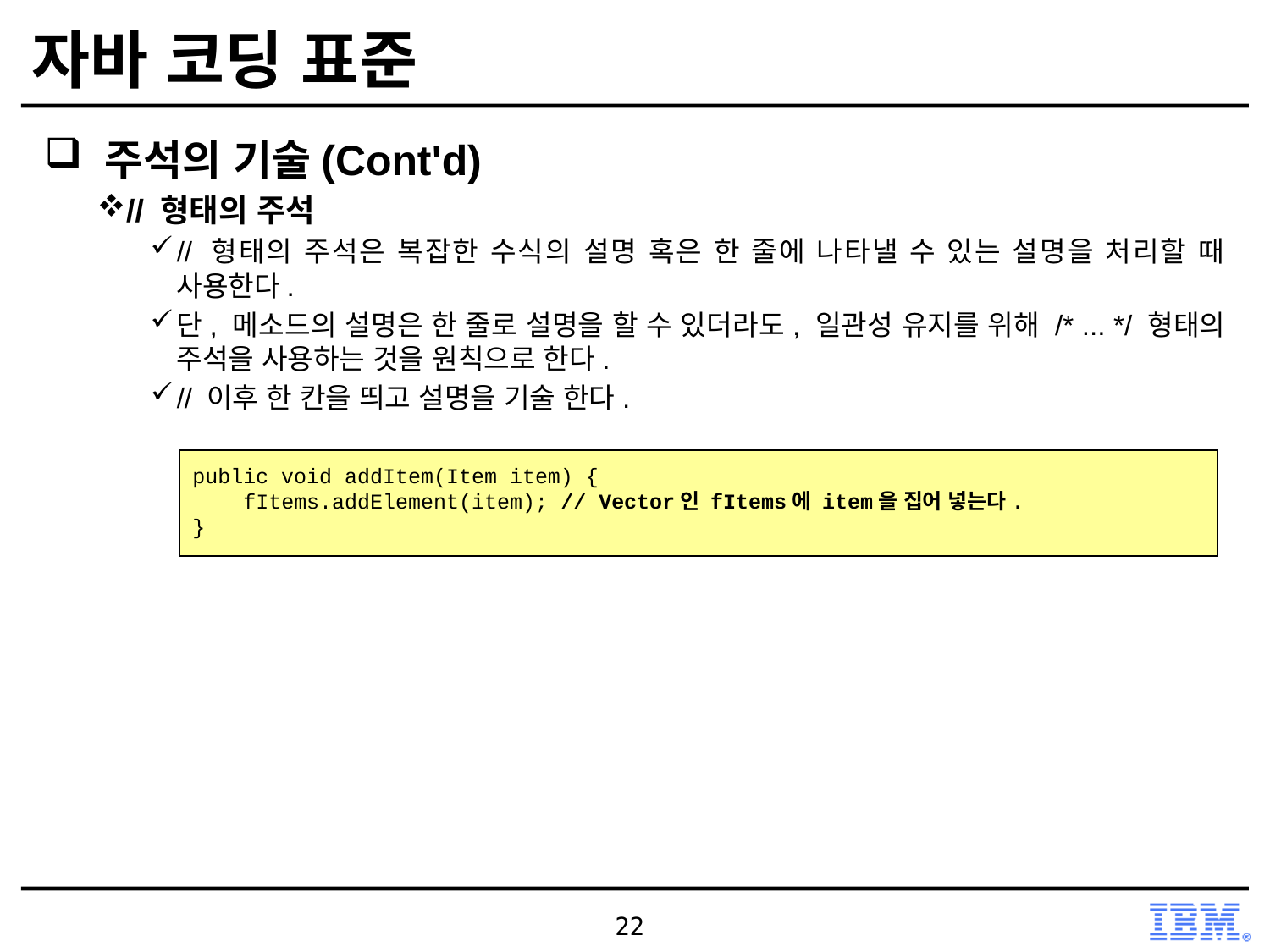

# 자바 코딩 표준
 주석의 기술(Cont'd)
// 형태의 주석
// 형태의 주석은 복잡한 수식의 설명 혹은 한 줄에 나타낼 수 있는 설명을 처리할 때 사용한다.
단, 메소드의 설명은 한 줄로 설명을 할 수 있더라도, 일관성 유지를 위해 /* ... */ 형태의 주석을 사용하는 것을 원칙으로 한다.
// 이후 한 칸을 띄고 설명을 기술 한다.

public void addItem(Item item) {
    fItems.addElement(item); // Vector인 fItems에 item을 집어 넣는다.
}
22